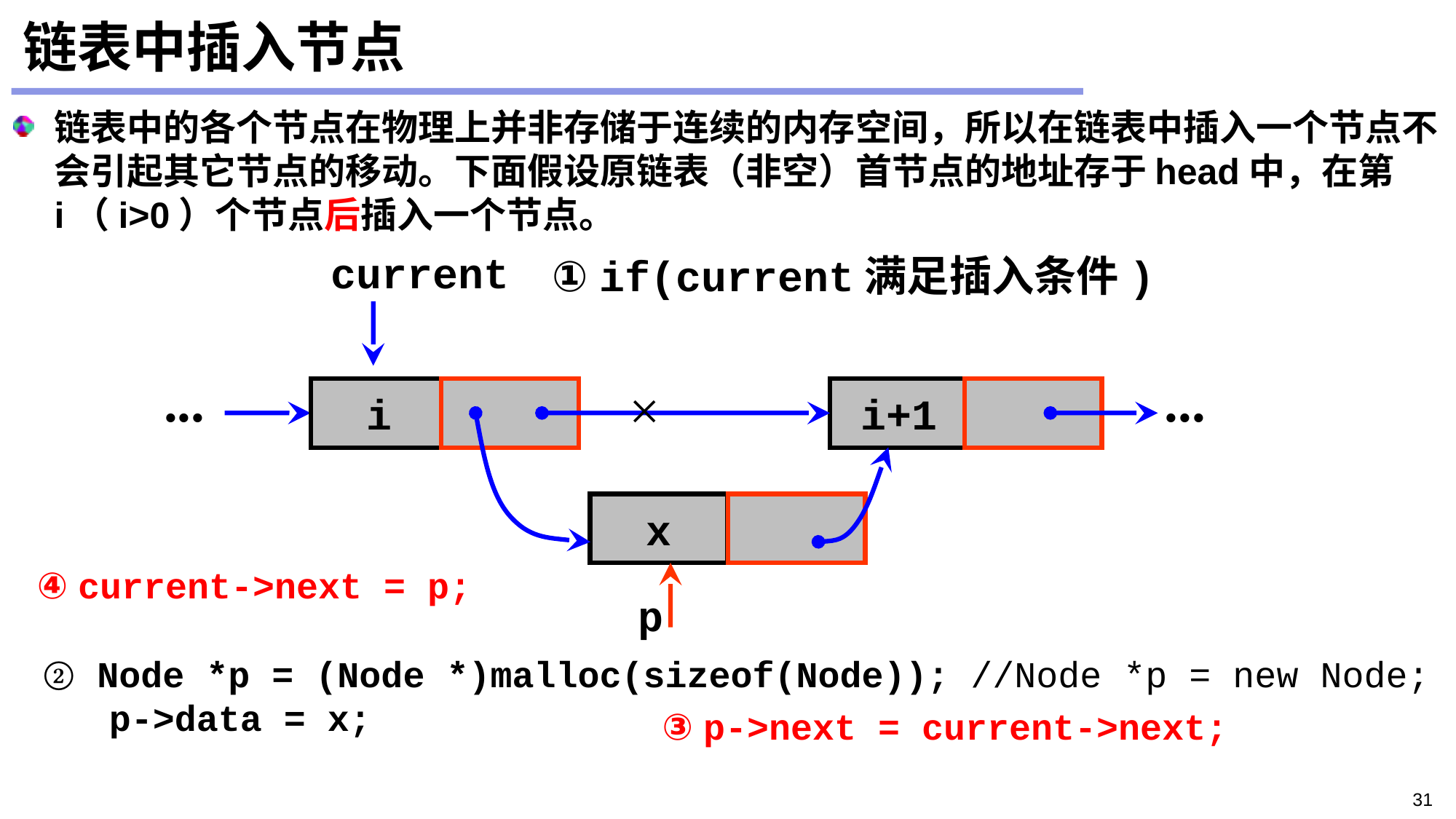

# 链表中插入节点
链表中的各个节点在物理上并非存储于连续的内存空间，所以在链表中插入一个节点不会引起其它节点的移动。下面假设原链表（非空）首节点的地址存于head中，在第i（i>0）个节点后插入一个节点。

current

① if(current满足插入条件)
...
...
×
i

i+1

x

p
④ current->next = p;
② Node *p = (Node *)malloc(sizeof(Node)); //Node *p = new Node;
   p->data = x;
③ p->next = current->next;
31